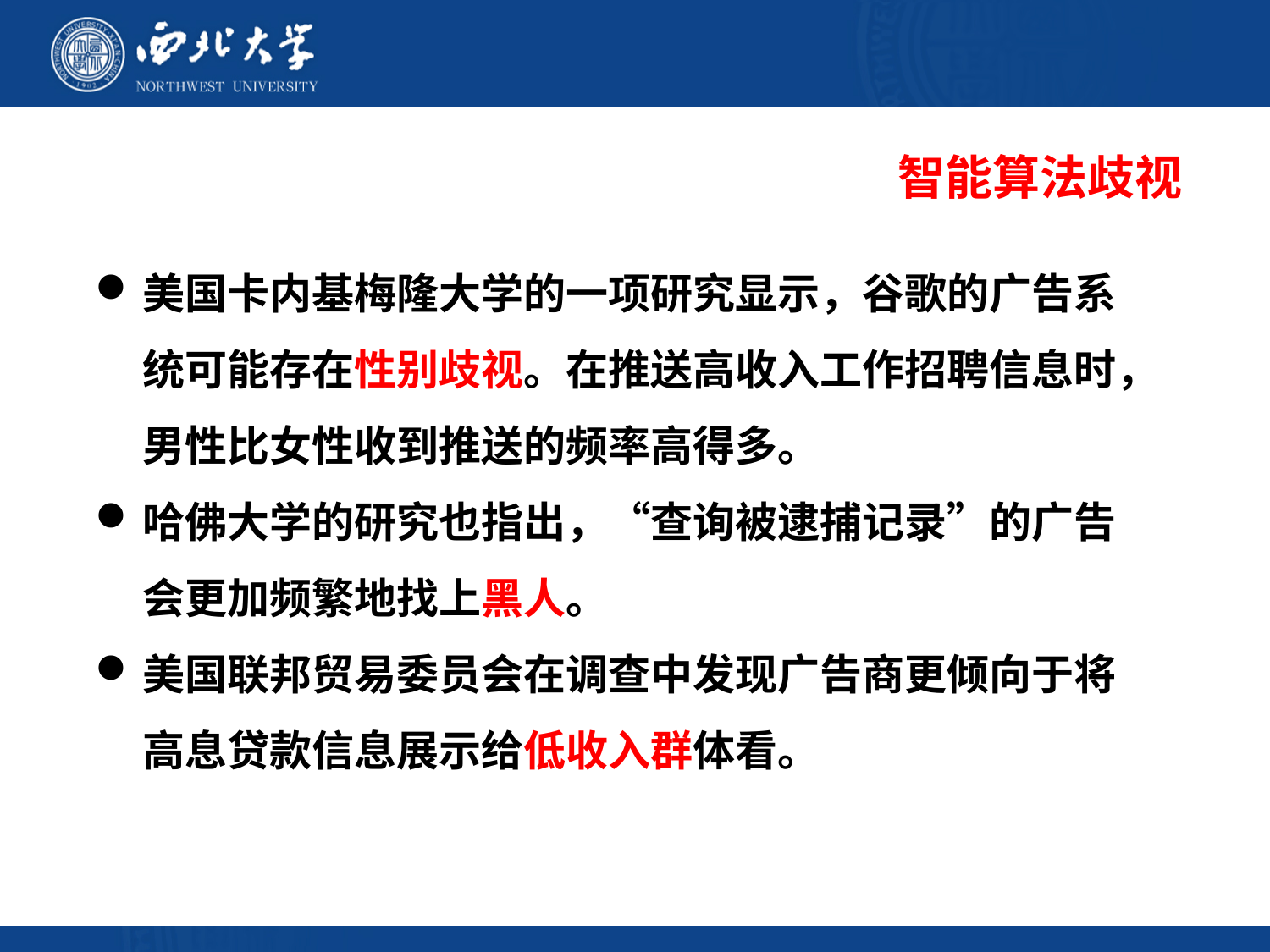

智能算法歧视
美国卡内基梅隆大学的一项研究显示，谷歌的广告系统可能存在性别歧视。在推送高收入工作招聘信息时，男性比女性收到推送的频率高得多。
哈佛大学的研究也指出，“查询被逮捕记录”的广告会更加频繁地找上黑人。
美国联邦贸易委员会在调查中发现广告商更倾向于将高息贷款信息展示给低收入群体看。